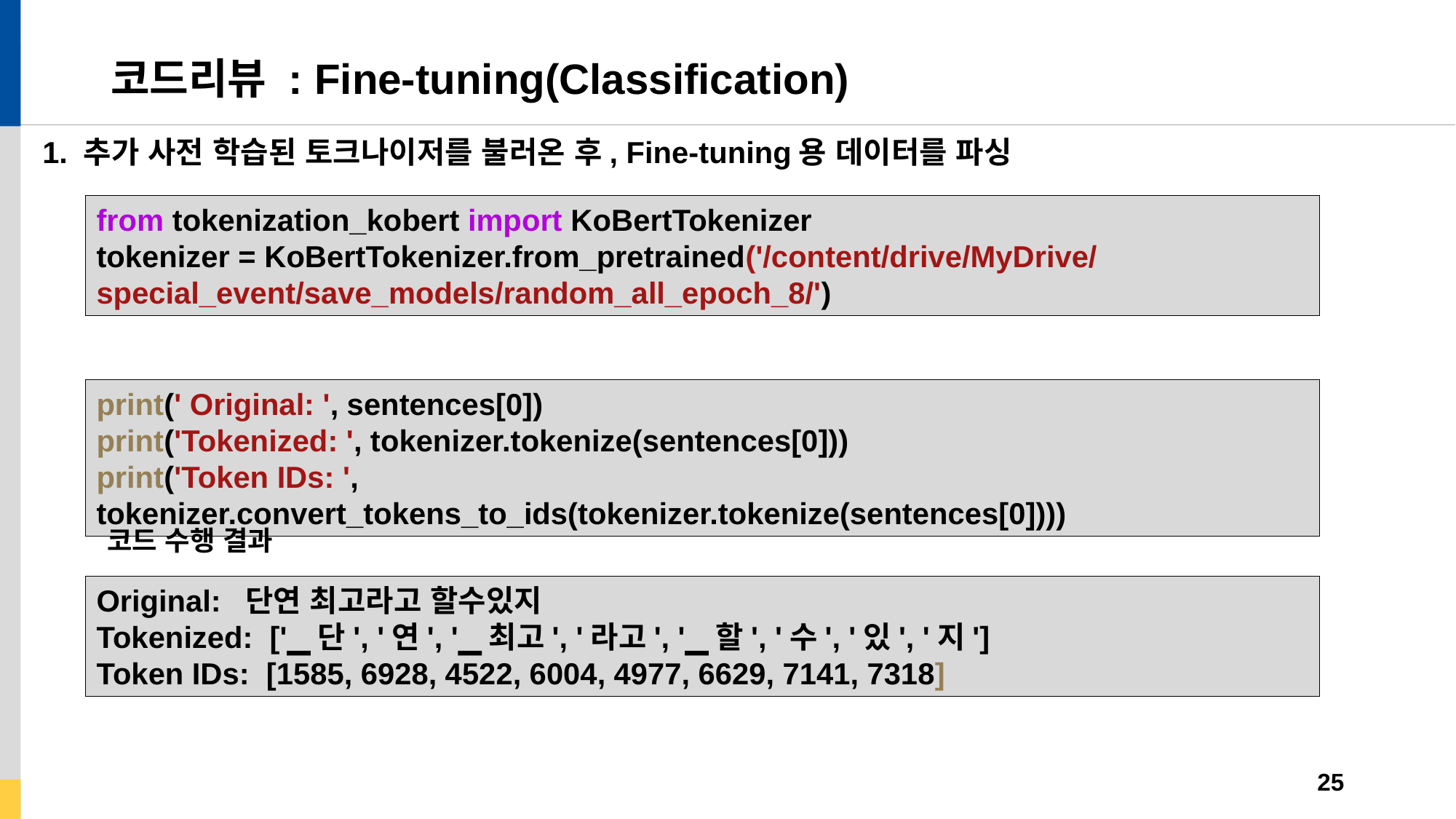

# 코드리뷰 : Fine-tuning(Classification)
1. 추가 사전 학습된 토크나이저를 불러온 후, Fine-tuning용 데이터를 파싱
from tokenization_kobert import KoBertTokenizer
tokenizer = KoBertTokenizer.from_pretrained('/content/drive/MyDrive/special_event/save_models/random_all_epoch_8/')
print(' Original: ', sentences[0])
print('Tokenized: ', tokenizer.tokenize(sentences[0]))
print('Token IDs: ', tokenizer.convert_tokens_to_ids(tokenizer.tokenize(sentences[0])))
코드 수행 결과
Original:  단연 최고라고 할수있지
Tokenized:  ['▁단', '연', '▁최고', '라고', '▁할', '수', '있', '지']
Token IDs:  [1585, 6928, 4522, 6004, 4977, 6629, 7141, 7318]

25